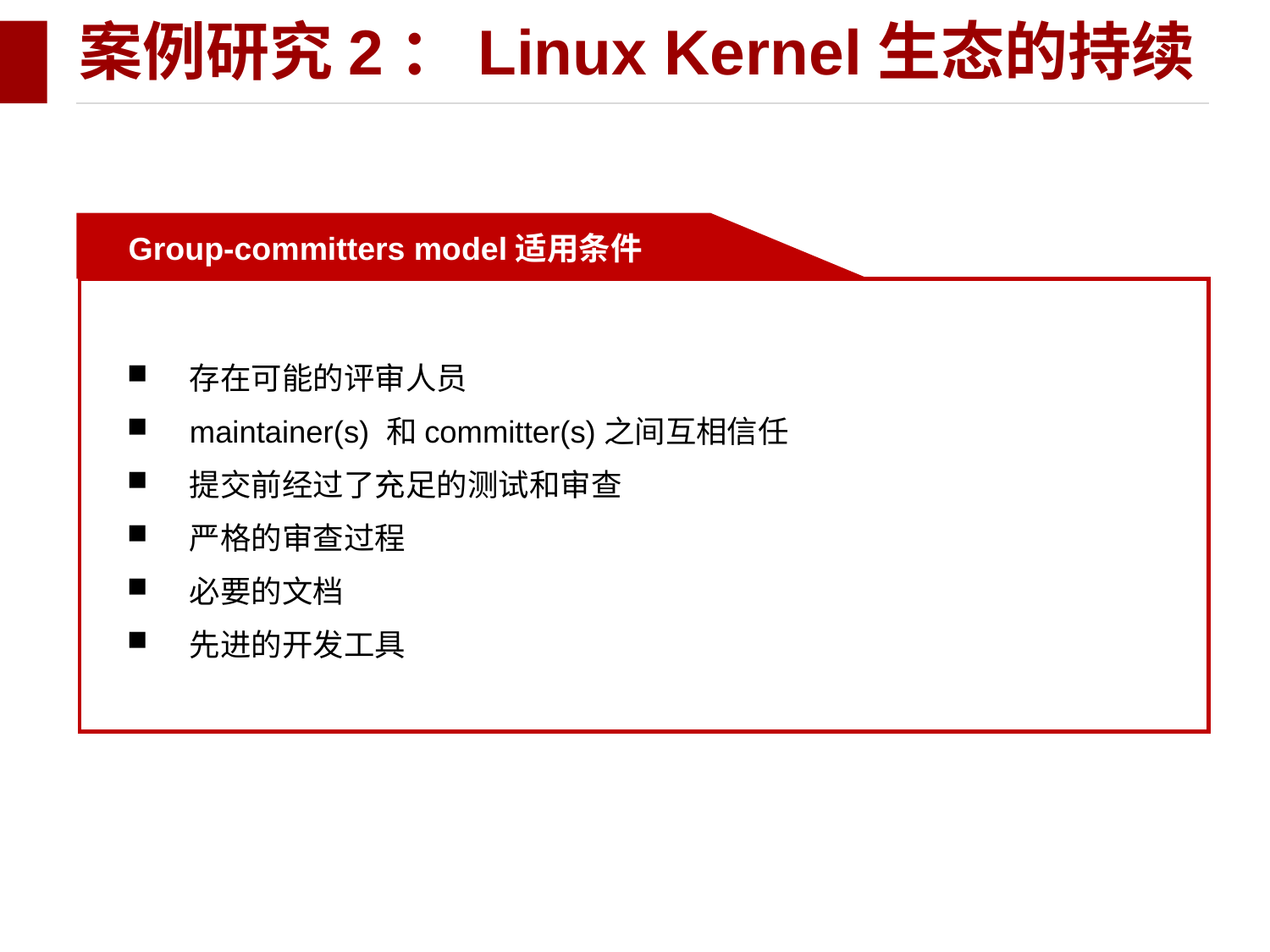

案例研究2：Linux Kernel生态的持续

存在可能的评审人员
maintainer(s) 和committer(s)之间互相信任
提交前经过了充足的测试和审查
严格的审查过程
必要的文档
先进的开发工具
Group-committers model适用条件